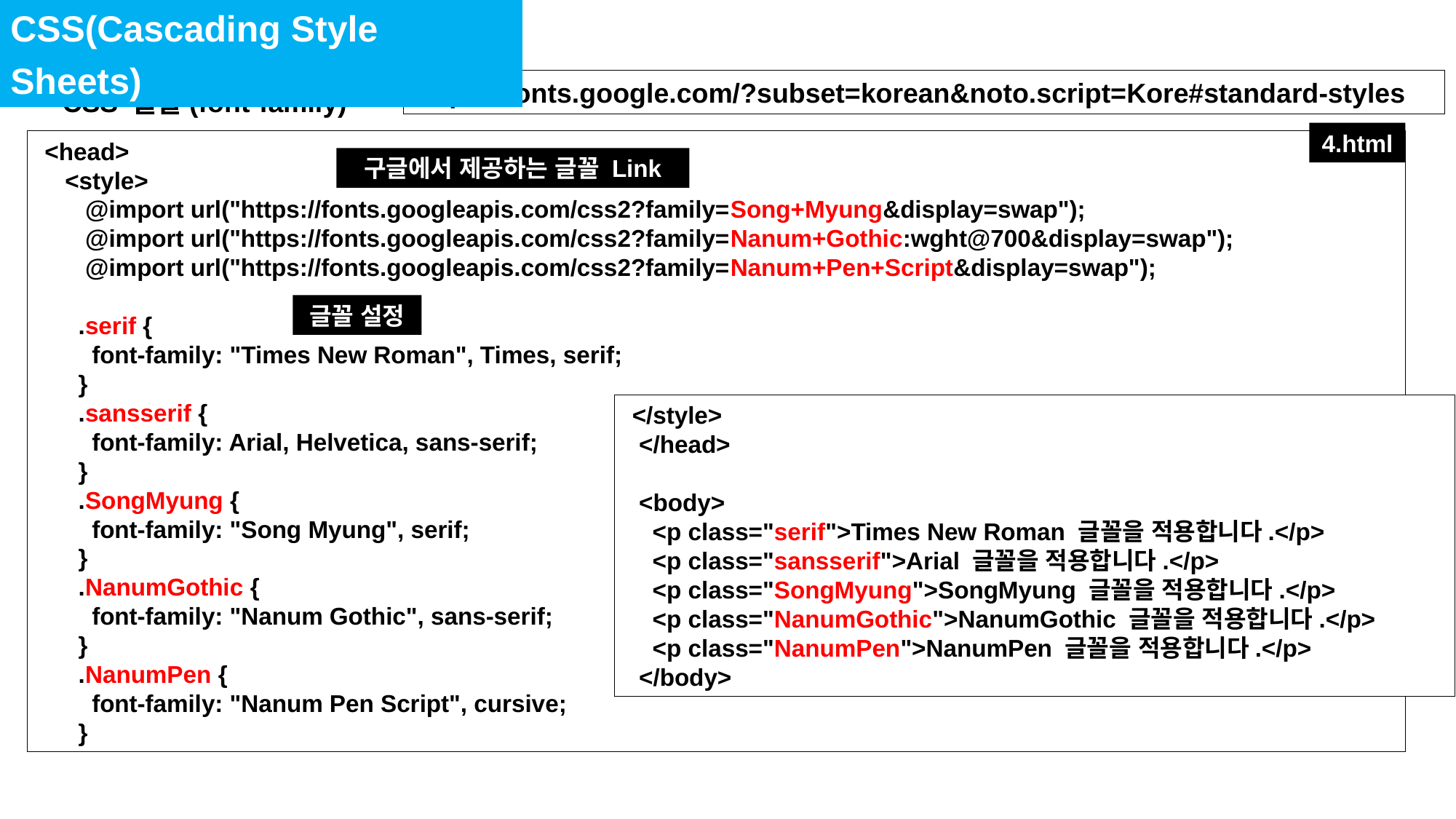

CSS(Cascading Style Sheets)
CSS 글꼴(font-family)
https://fonts.google.com/?subset=korean&noto.script=Kore#standard-styles
4.html
 <head>
    <style>
       @import url("https://fonts.googleapis.com/css2?family=Song+Myung&display=swap");
       @import url("https://fonts.googleapis.com/css2?family=Nanum+Gothic:wght@700&display=swap");
       @import url("https://fonts.googleapis.com/css2?family=Nanum+Pen+Script&display=swap");

      .serif {
        font-family: "Times New Roman", Times, serif;
      }
      .sansserif {
        font-family: Arial, Helvetica, sans-serif;
      }
      .SongMyung {
        font-family: "Song Myung", serif;
      }
      .NanumGothic {
        font-family: "Nanum Gothic", sans-serif;
      }
      .NanumPen {
        font-family: "Nanum Pen Script", cursive;
      }
구글에서 제공하는 글꼴 Link
글꼴 설정
 </style>
  </head>

  <body>
    <p class="serif">Times New Roman 글꼴을 적용합니다.</p>
    <p class="sansserif">Arial 글꼴을 적용합니다.</p>
    <p class="SongMyung">SongMyung 글꼴을 적용합니다.</p>
    <p class="NanumGothic">NanumGothic 글꼴을 적용합니다.</p>
    <p class="NanumPen">NanumPen 글꼴을 적용합니다.</p>
  </body>